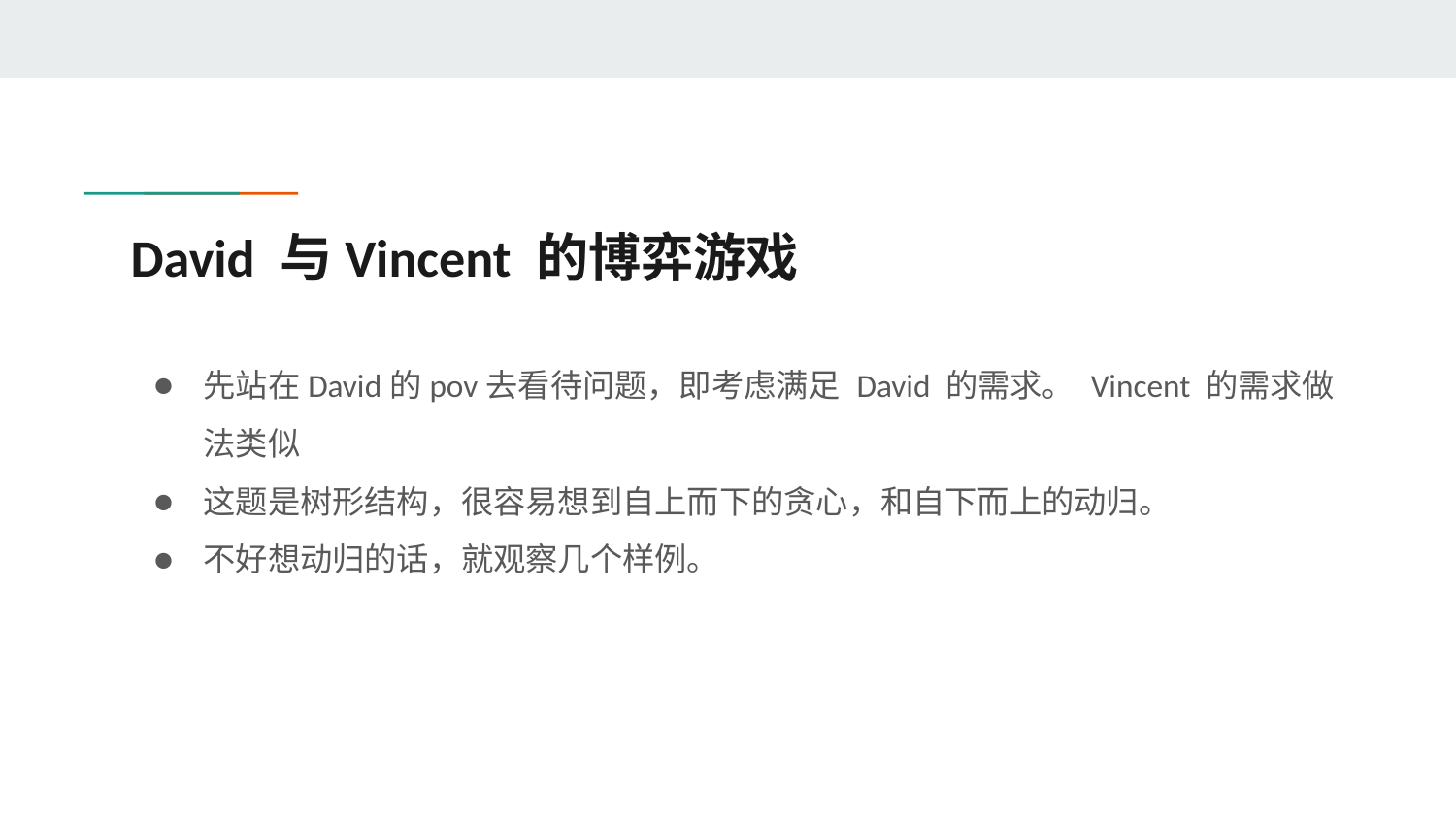

# David 与Vincent 的博弈游戏
先站在David的pov去看待问题，即考虑满足 David 的需求。 Vincent 的需求做法类似
这题是树形结构，很容易想到自上而下的贪心，和自下而上的动归。
不好想动归的话，就观察几个样例。